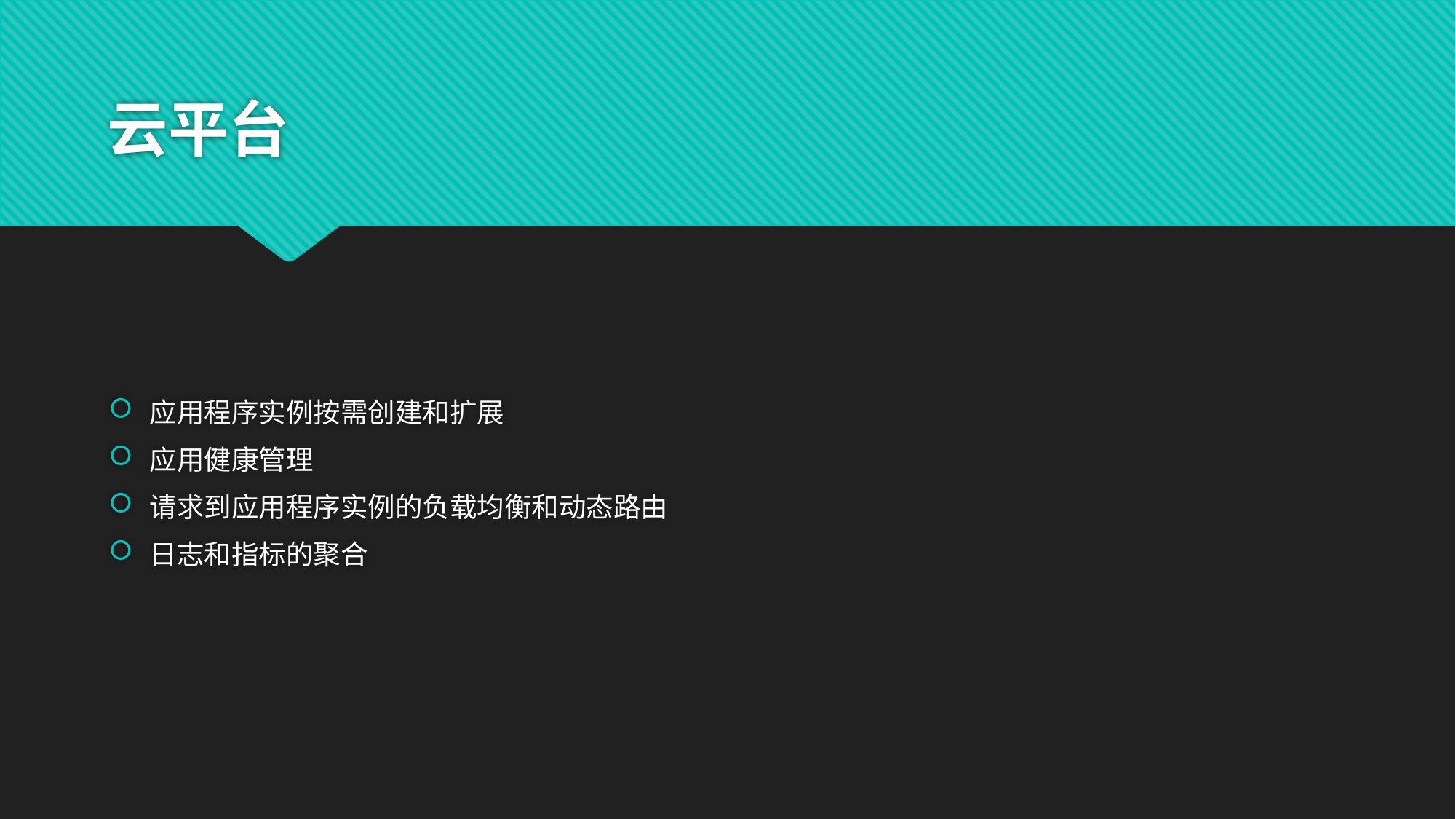

# 云平台
应用程序实例按需创建和扩展
应用健康管理
请求到应用程序实例的负载均衡和动态路由
日志和指标的聚合